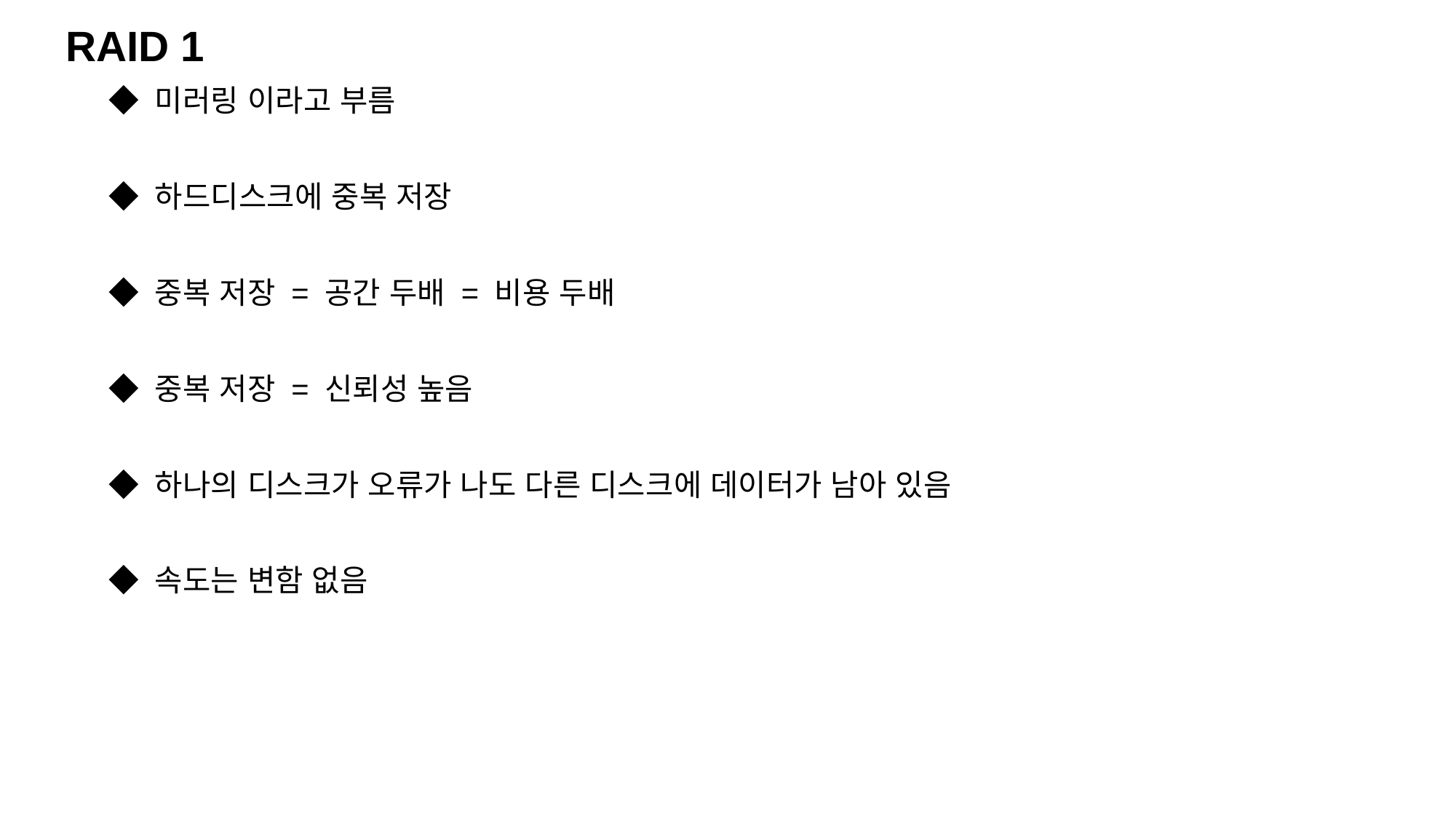

RAID 1
     ◆ 미러링 이라고 부름

     ◆ 하드디스크에 중복 저장

     ◆ 중복 저장 = 공간 두배 = 비용 두배

     ◆ 중복 저장 = 신뢰성 높음

     ◆ 하나의 디스크가 오류가 나도 다른 디스크에 데이터가 남아 있음

     ◆ 속도는 변함 없음